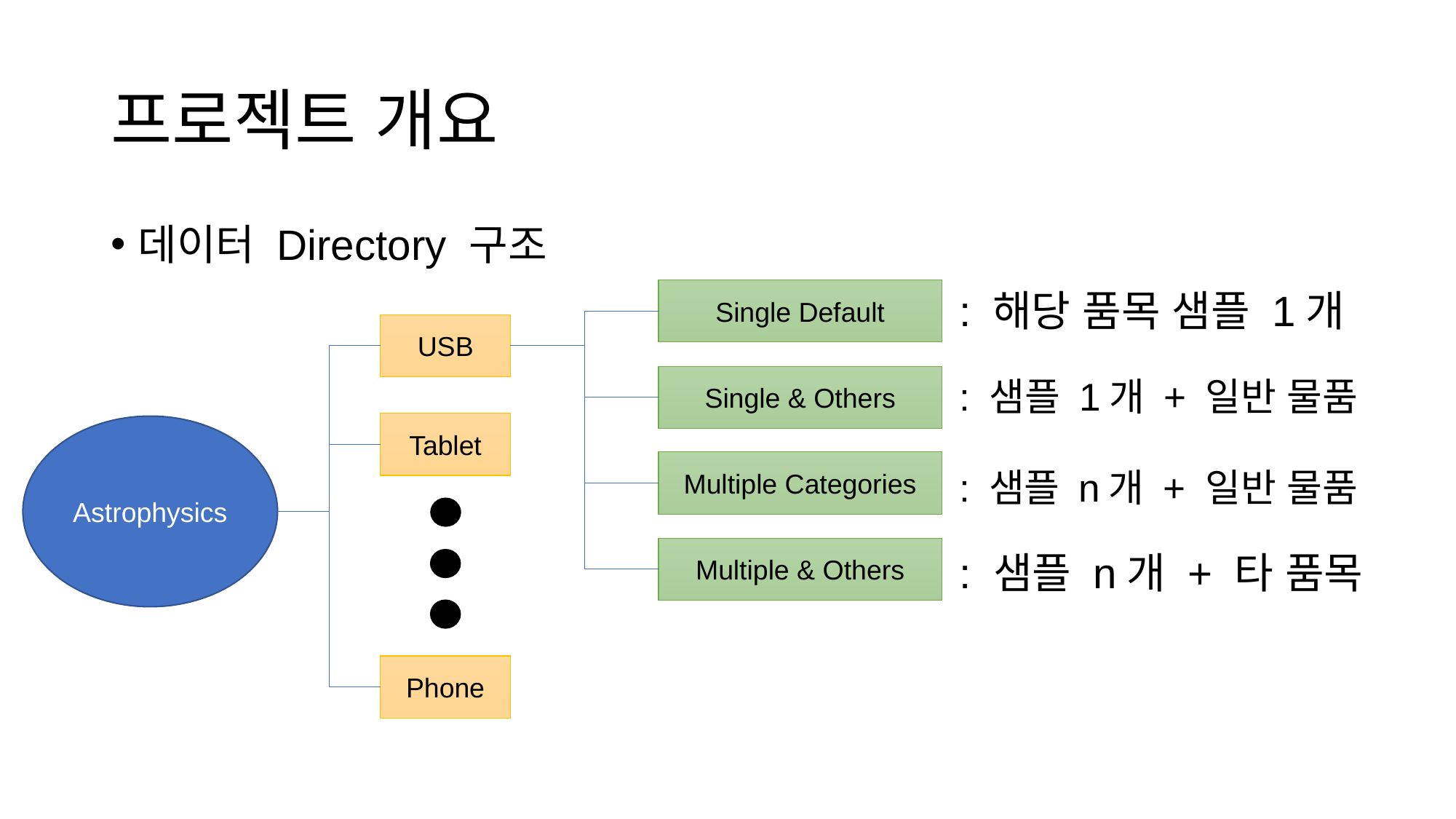

# 프로젝트 개요
데이터 Directory 구조

Single Default
USB
Single & Others
Tablet
Astrophysics
Multiple Categories

Multiple & Others

Phone
: 해당 품목 샘플 1개

: 샘플 1개 + 일반 물품

: 샘플 n개 + 일반 물품

: 샘플 n개 + 타 품목